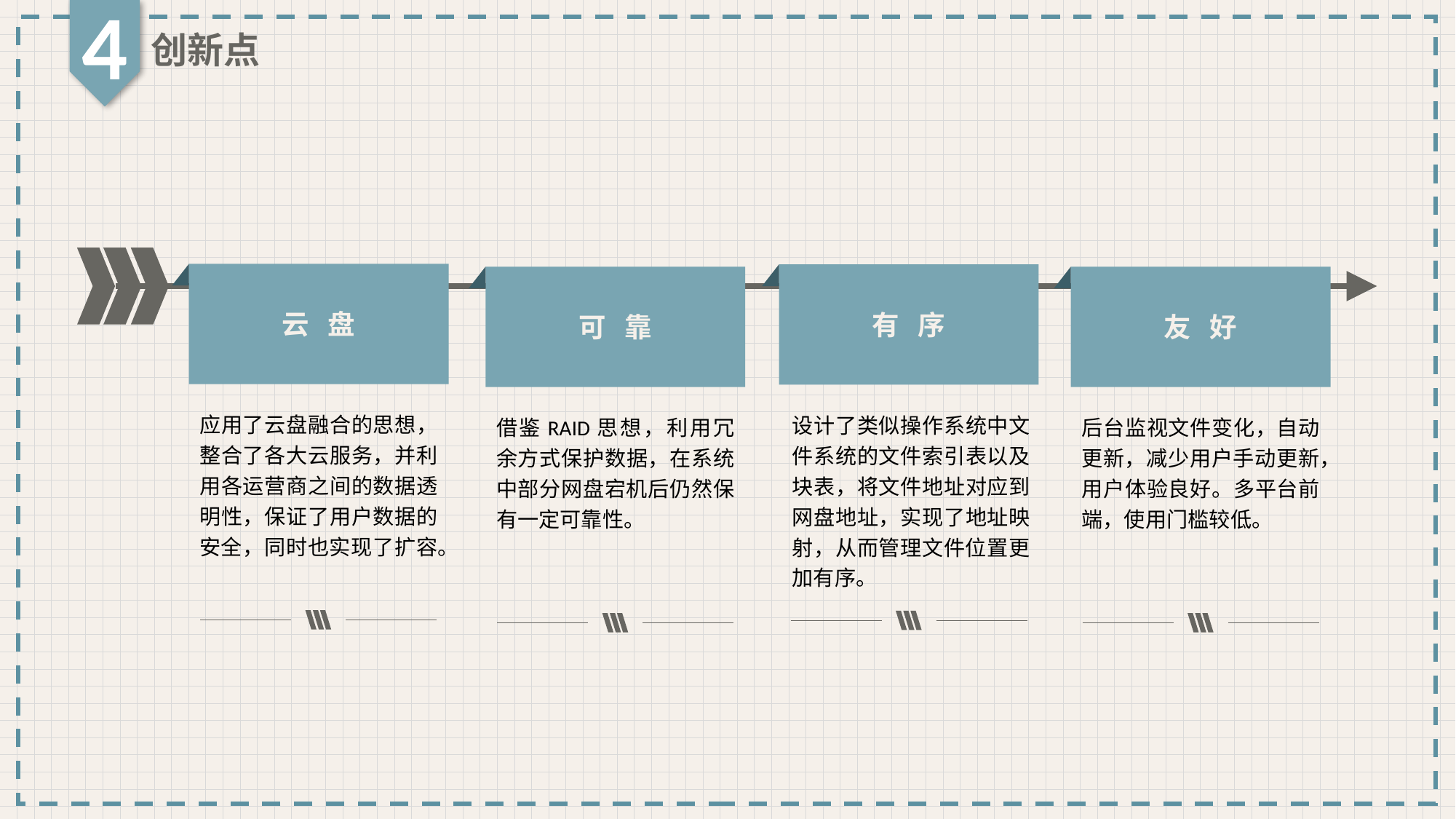

4

创新点

云   盘

有   序

可   靠

友   好
应用了云盘融合的思想，整合了各大云服务，并利用各运营商之间的数据透明性，保证了用户数据的安全，同时也实现了扩容。
设计了类似操作系统中文件系统的文件索引表以及块表，将文件地址对应到网盘地址，实现了地址映射，从而管理文件位置更加有序。
借鉴RAID思想，利用冗余方式保护数据，在系统中部分网盘宕机后仍然保有一定可靠性。
后台监视文件变化，自动更新，减少用户手动更新，用户体验良好。多平台前端，使用门槛较低。